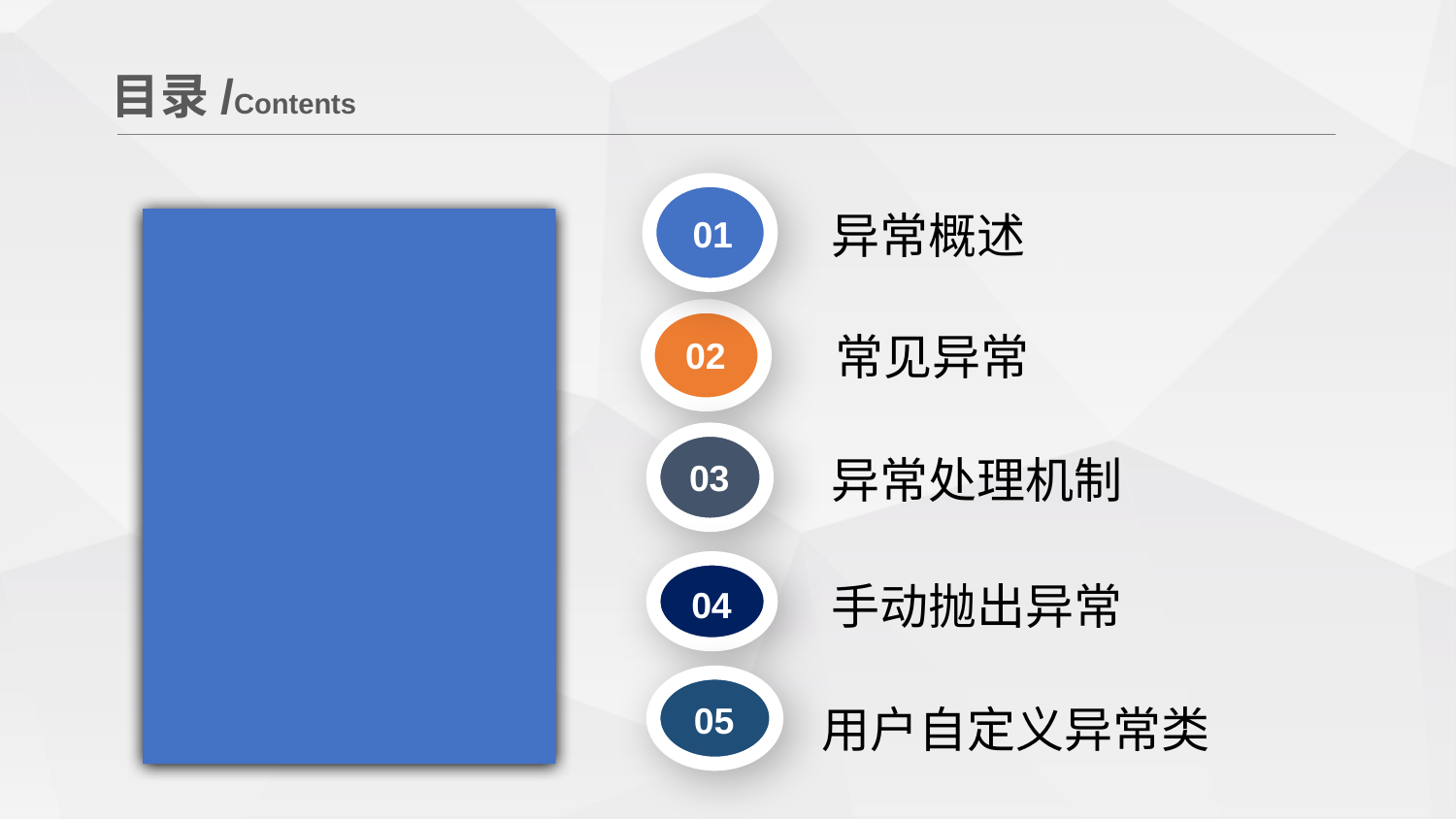

目录/Contents

01
异常概述

02
常见异常

03
异常处理机制

04
手动抛出异常

05
用户自定义异常类